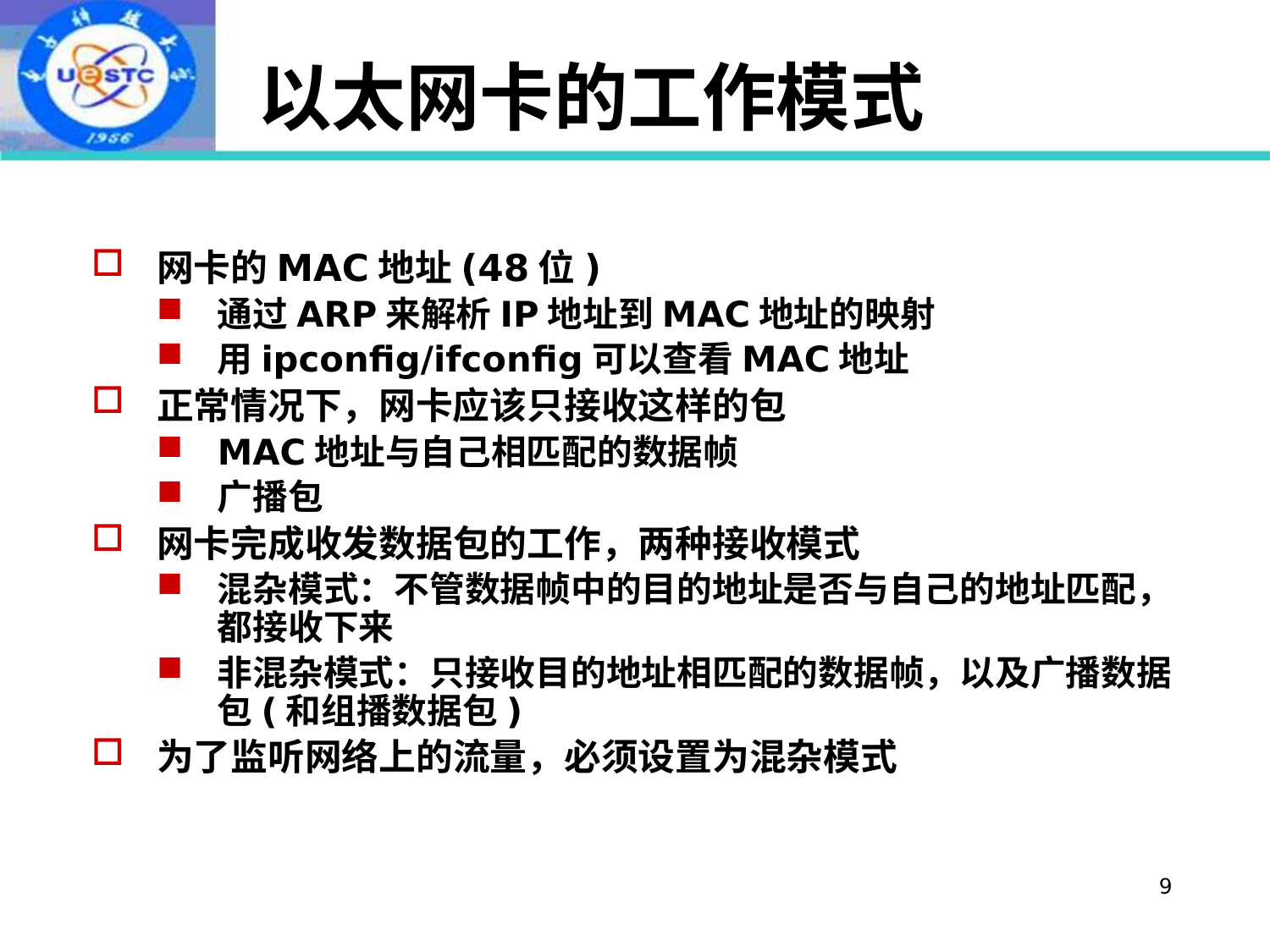

# 以太网卡的工作模式
网卡的MAC地址(48位)
通过ARP来解析IP地址到MAC地址的映射
用ipconfig/ifconfig可以查看MAC地址
正常情况下，网卡应该只接收这样的包
MAC地址与自己相匹配的数据帧
广播包
网卡完成收发数据包的工作，两种接收模式
混杂模式：不管数据帧中的目的地址是否与自己的地址匹配，都接收下来
非混杂模式：只接收目的地址相匹配的数据帧，以及广播数据包(和组播数据包)
为了监听网络上的流量，必须设置为混杂模式
9